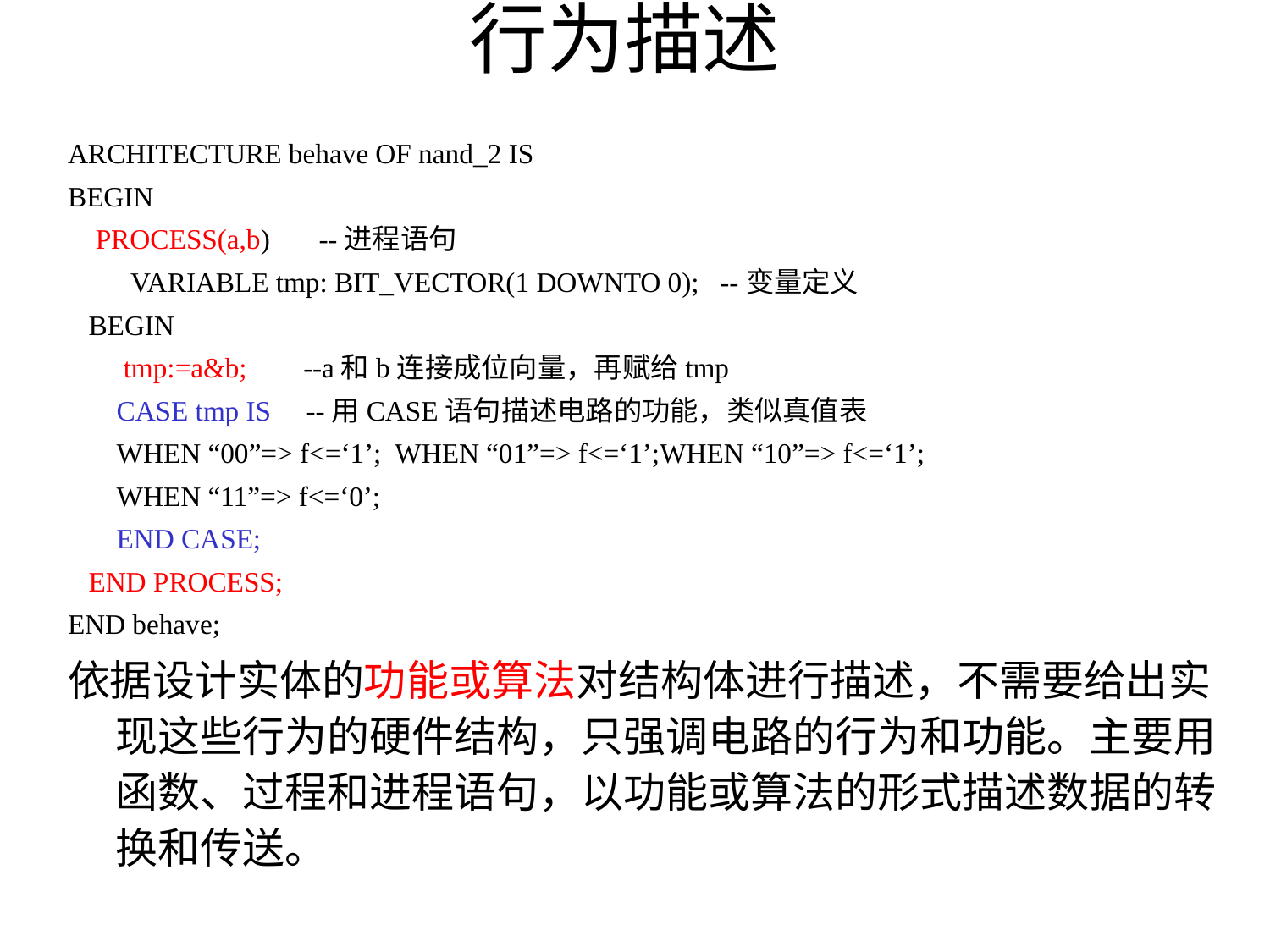

# 行为描述
ARCHITECTURE behave OF nand_2 IS
BEGIN
    PROCESS(a,b)       --进程语句
         VARIABLE tmp: BIT_VECTOR(1 DOWNTO 0);   --变量定义
   BEGIN
        tmp:=a&b;        --a和b连接成位向量，再赋给tmp
       CASE tmp IS     --用CASE语句描述电路的功能，类似真值表
       WHEN “00”=> f<=‘1’;  WHEN “01”=> f<=‘1’;WHEN “10”=> f<=‘1’;
       WHEN “11”=> f<=‘0’;
       END CASE;
   END PROCESS;
END behave;
依据设计实体的功能或算法对结构体进行描述，不需要给出实现这些行为的硬件结构，只强调电路的行为和功能。主要用函数、过程和进程语句，以功能或算法的形式描述数据的转换和传送。